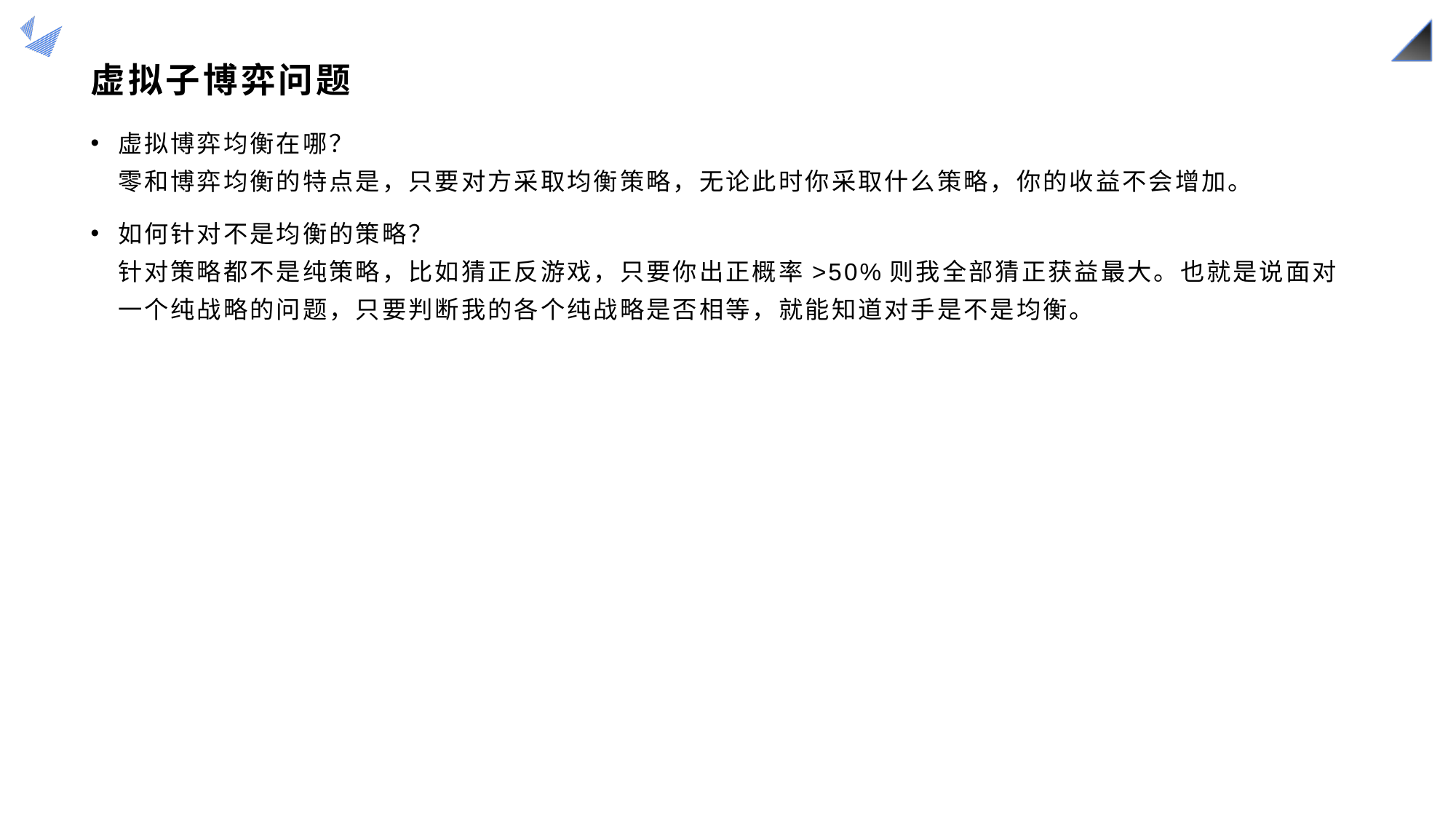

# 虚拟子博弈问题
虚拟博弈均衡在哪？
零和博弈均衡的特点是，只要对方采取均衡策略，无论此时你采取什么策略，你的收益不会增加。
如何针对不是均衡的策略？
针对策略都不是纯策略，比如猜正反游戏，只要你出正概率>50%则我全部猜正获益最大。也就是说面对一个纯战略的问题，只要判断我的各个纯战略是否相等，就能知道对手是不是均衡。